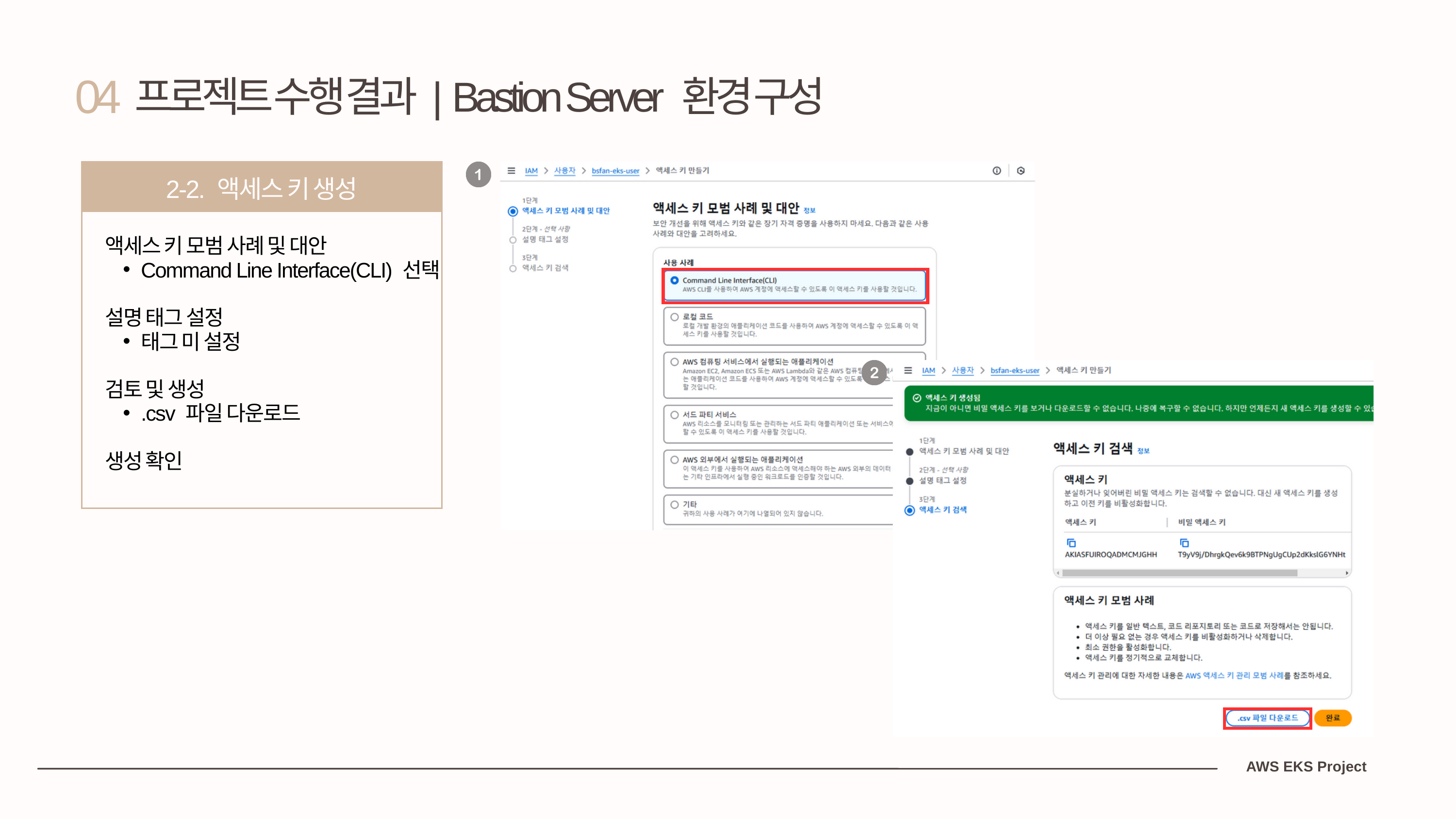

04
프로젝트 수행 결과 |  Bastion Server 환경 구성

2-2. 액세스 키 생성
액세스 키 모범 사례 및 대안
Command Line Interface(CLI) 선택

설명 태그 설정
태그 미 설정

검토 및 생성
.csv 파일 다운로드

생성 확인

AWS EKS Project